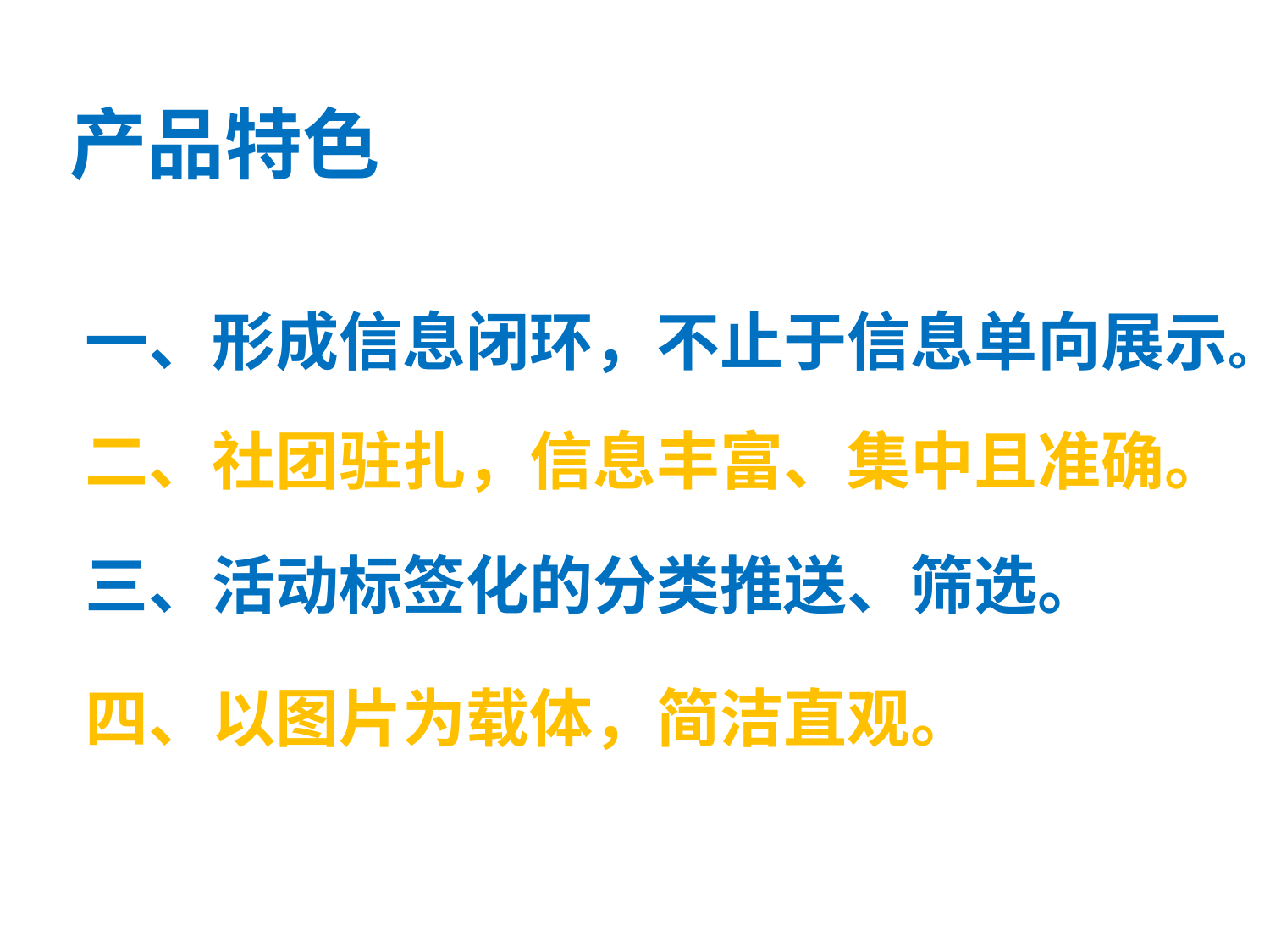

# 产品特色
一、形成信息闭环，不止于信息单向展示。
二、社团驻扎，信息丰富、集中且准确。
三、活动标签化的分类推送、筛选。
四、以图片为载体，简洁直观。